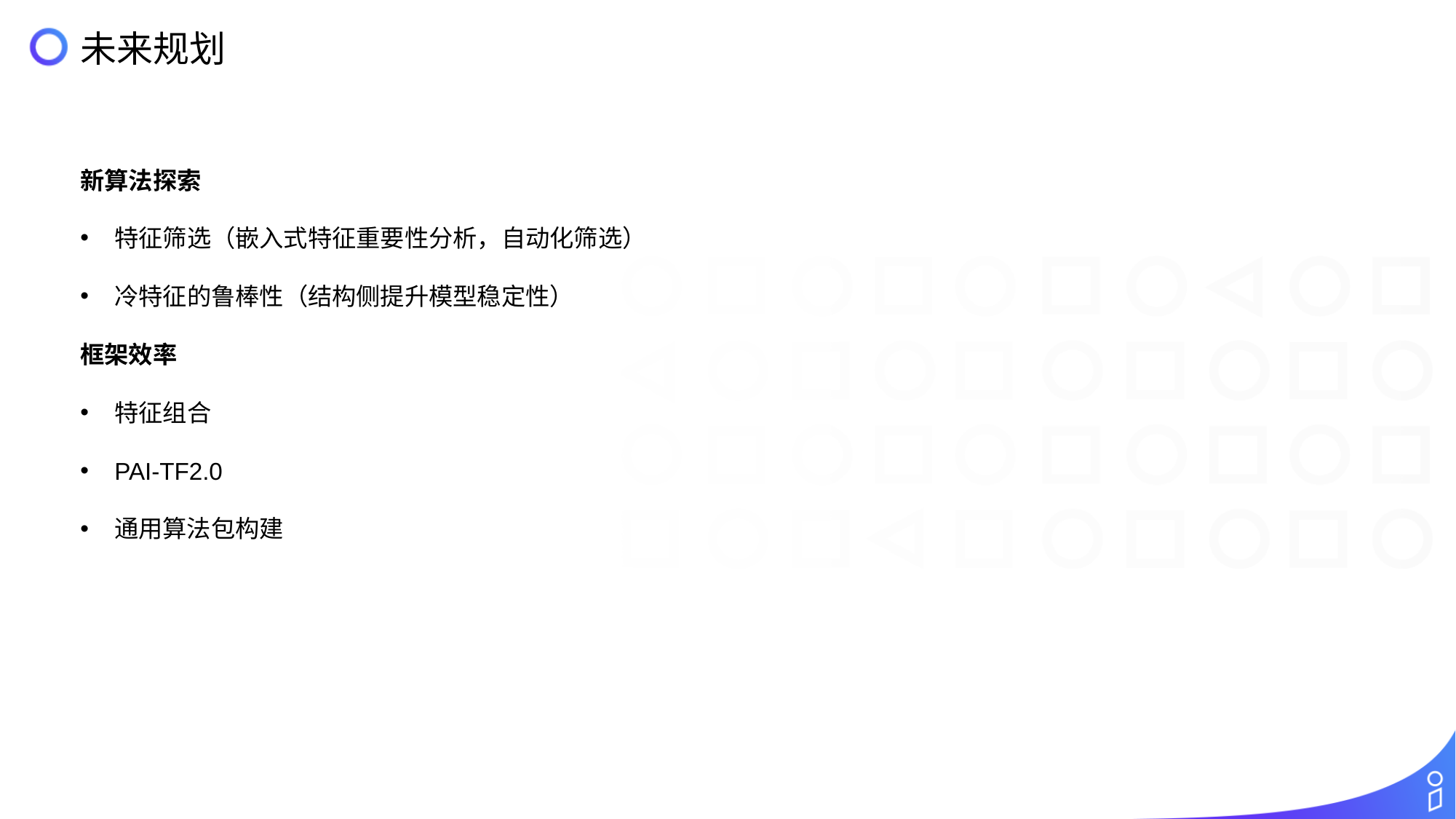

# 未来规划
新算法探索
特征筛选（嵌入式特征重要性分析，自动化筛选）
冷特征的鲁棒性（结构侧提升模型稳定性）
框架效率
特征组合
PAI-TF2.0
通用算法包构建